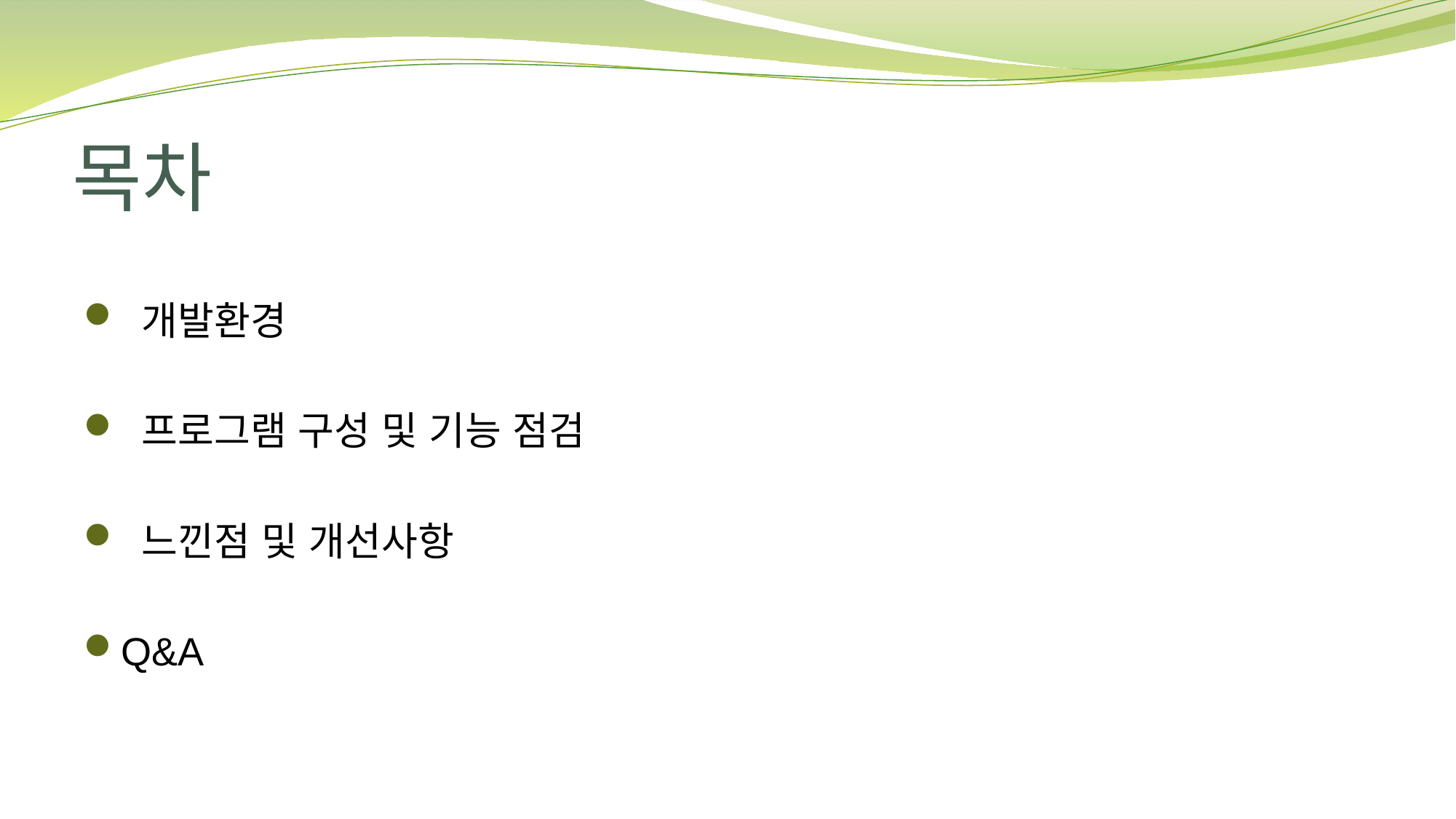

# 목차
 개발환경

 프로그램 구성 및 기능 점검

 느낀점 및 개선사항

Q&A